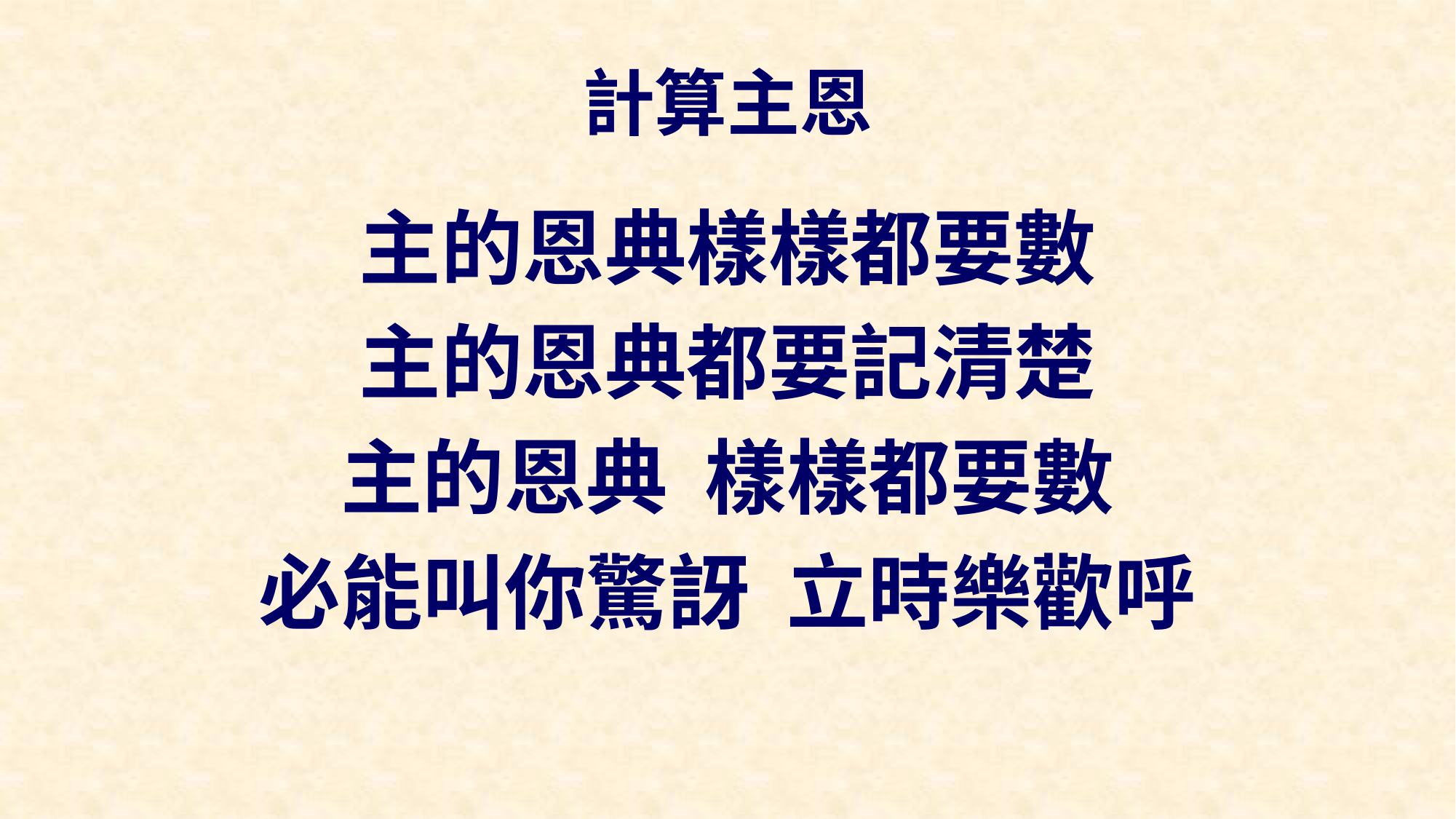

# 計算主恩
主的恩典樣樣都要數
主的恩典都要記清楚
主的恩典  樣樣都要數
必能叫你驚訝  立時樂歡呼